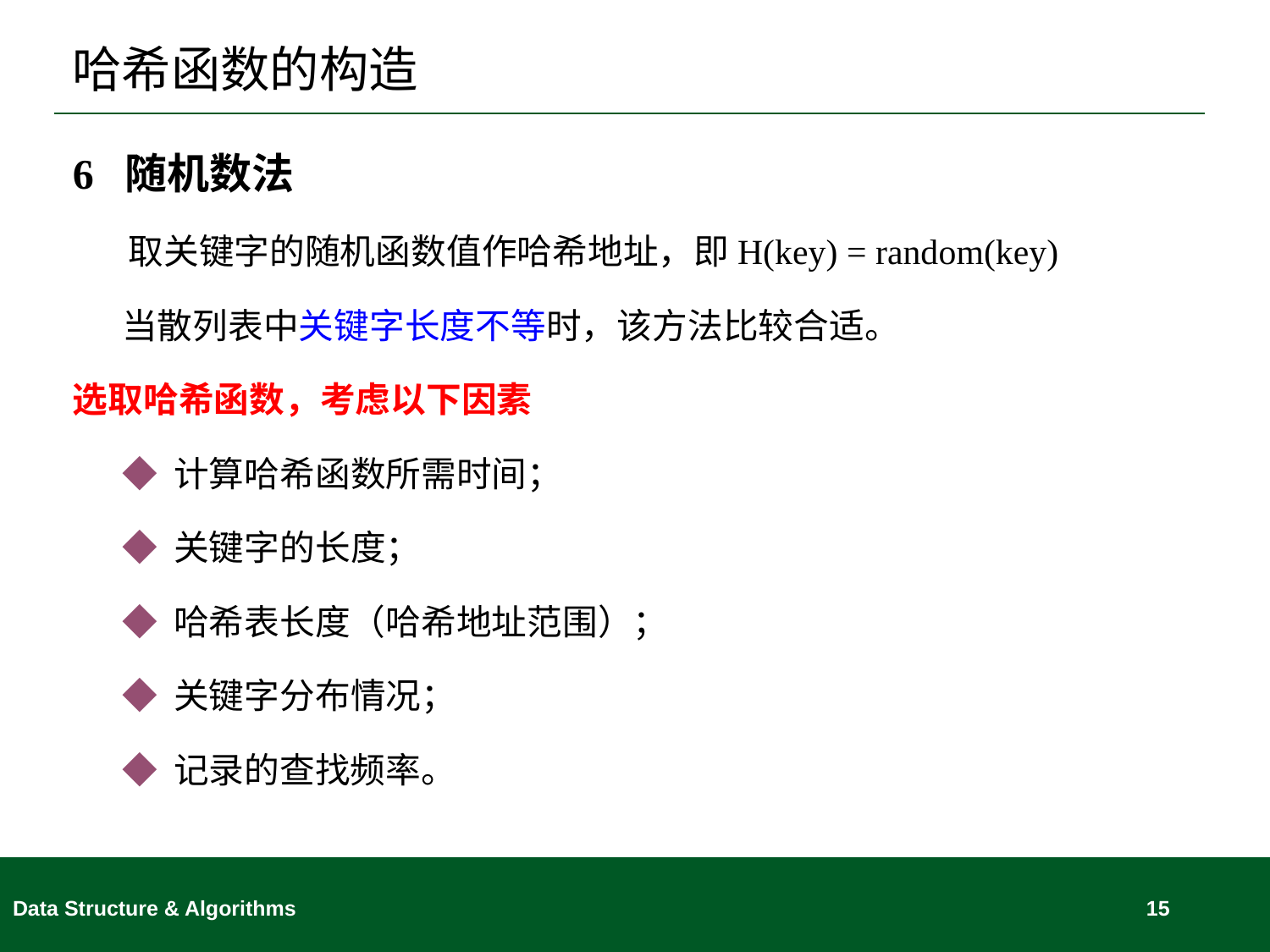

# 哈希函数的构造
6  随机数法
      取关键字的随机函数值作哈希地址，即H(key) = random(key)
当散列表中关键字长度不等时，该方法比较合适。
选取哈希函数，考虑以下因素
◆ 计算哈希函数所需时间；
◆ 关键字的长度；
◆ 哈希表长度（哈希地址范围）；
◆ 关键字分布情况；
◆ 记录的查找频率。

Data Structure & Algorithms
15